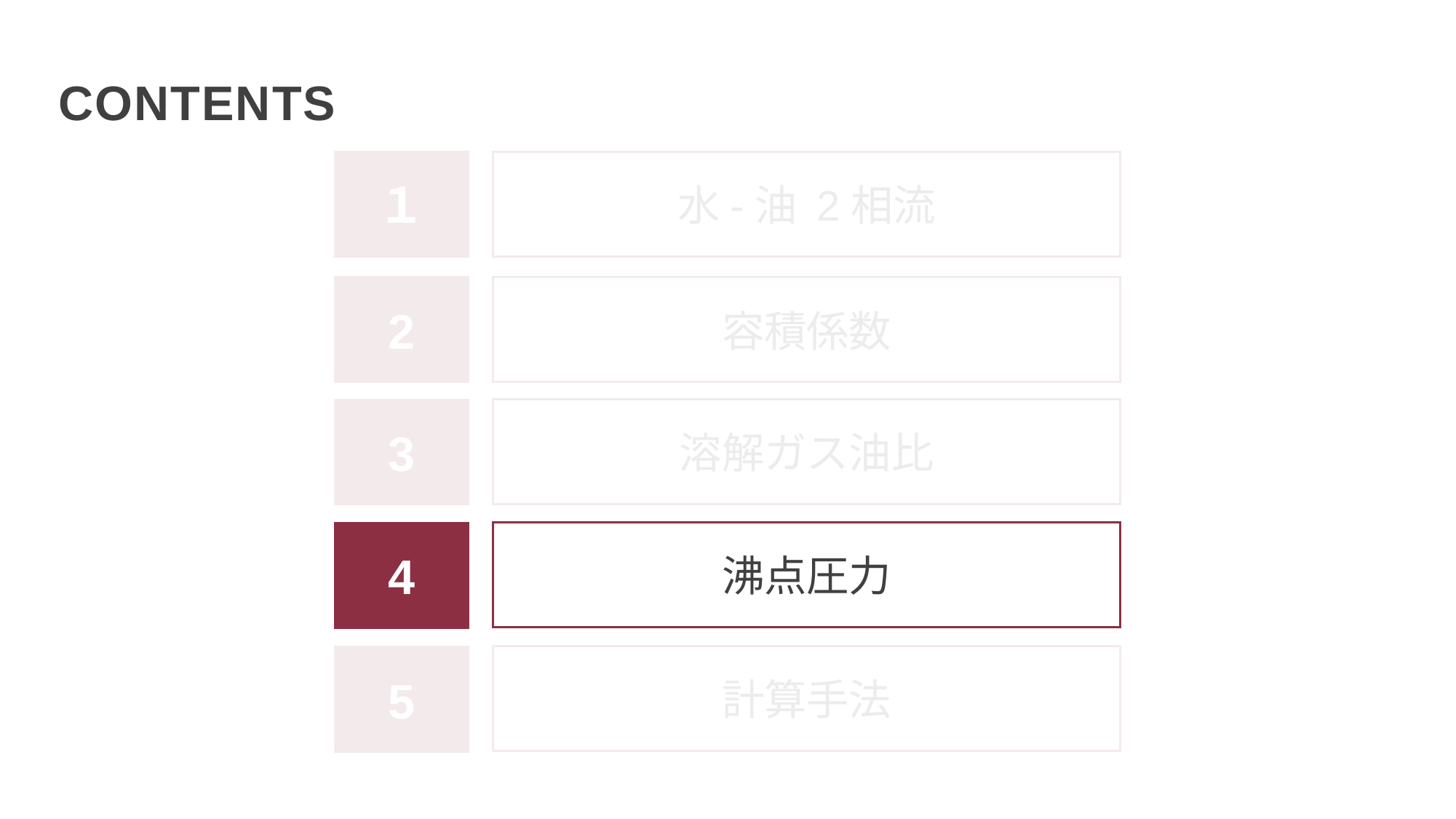

# CONTENTS

１
水-油 2相流
2
容積係数
溶解ガス油比
3
沸点圧力
4

計算手法
5